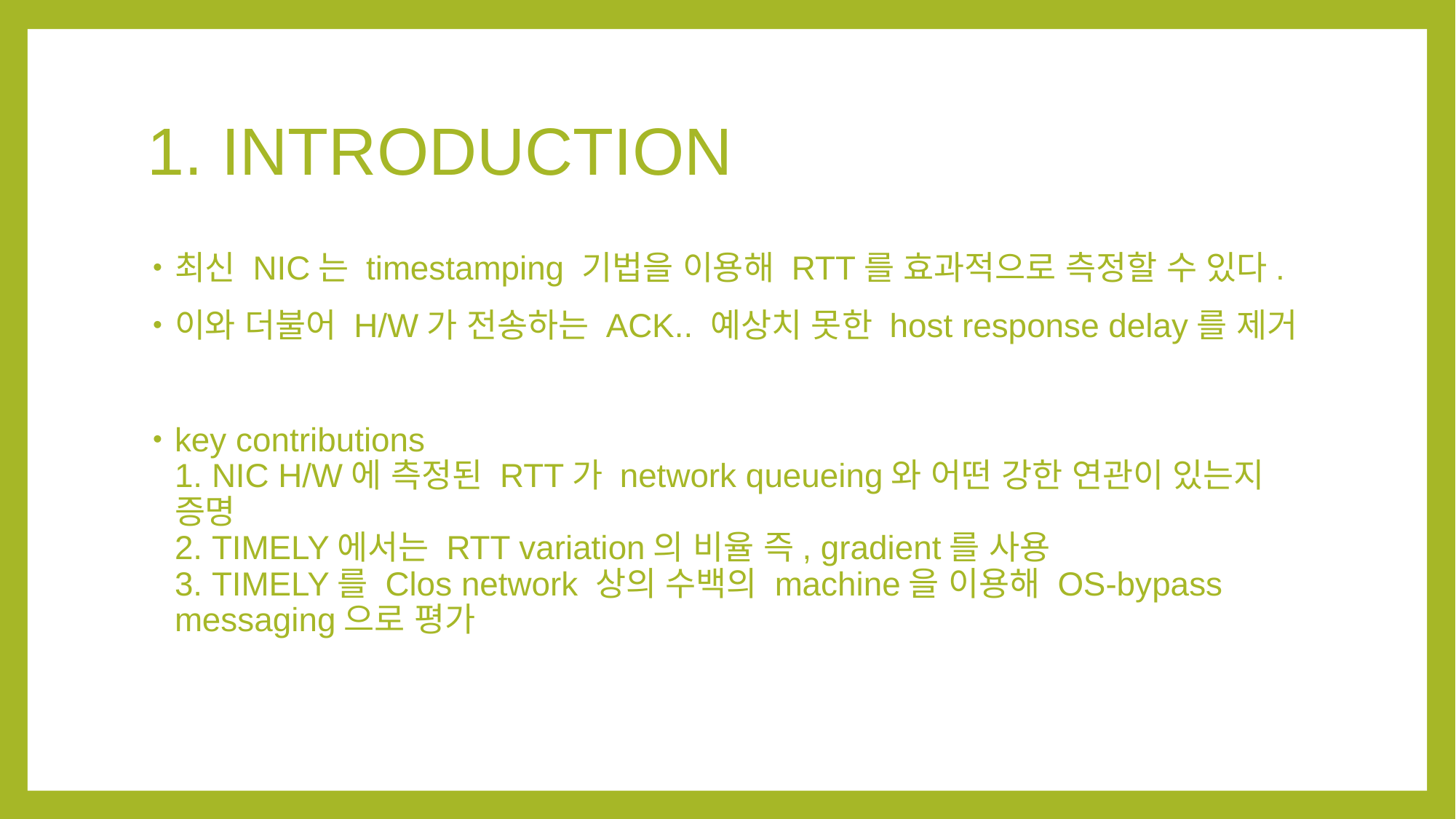

# 1. INTRODUCTION
최신 NIC는 timestamping 기법을 이용해 RTT를 효과적으로 측정할 수 있다.
이와 더불어 H/W가 전송하는 ACK.. 예상치 못한 host response delay를 제거

key contributions
1. NIC H/W에 측정된 RTT가 network queueing와 어떤 강한 연관이 있는지 증명
2. TIMELY에서는 RTT variation의 비율 즉, gradient를 사용
3. TIMELY를 Clos network 상의 수백의 machine을 이용해 OS-bypass messaging으로 평가